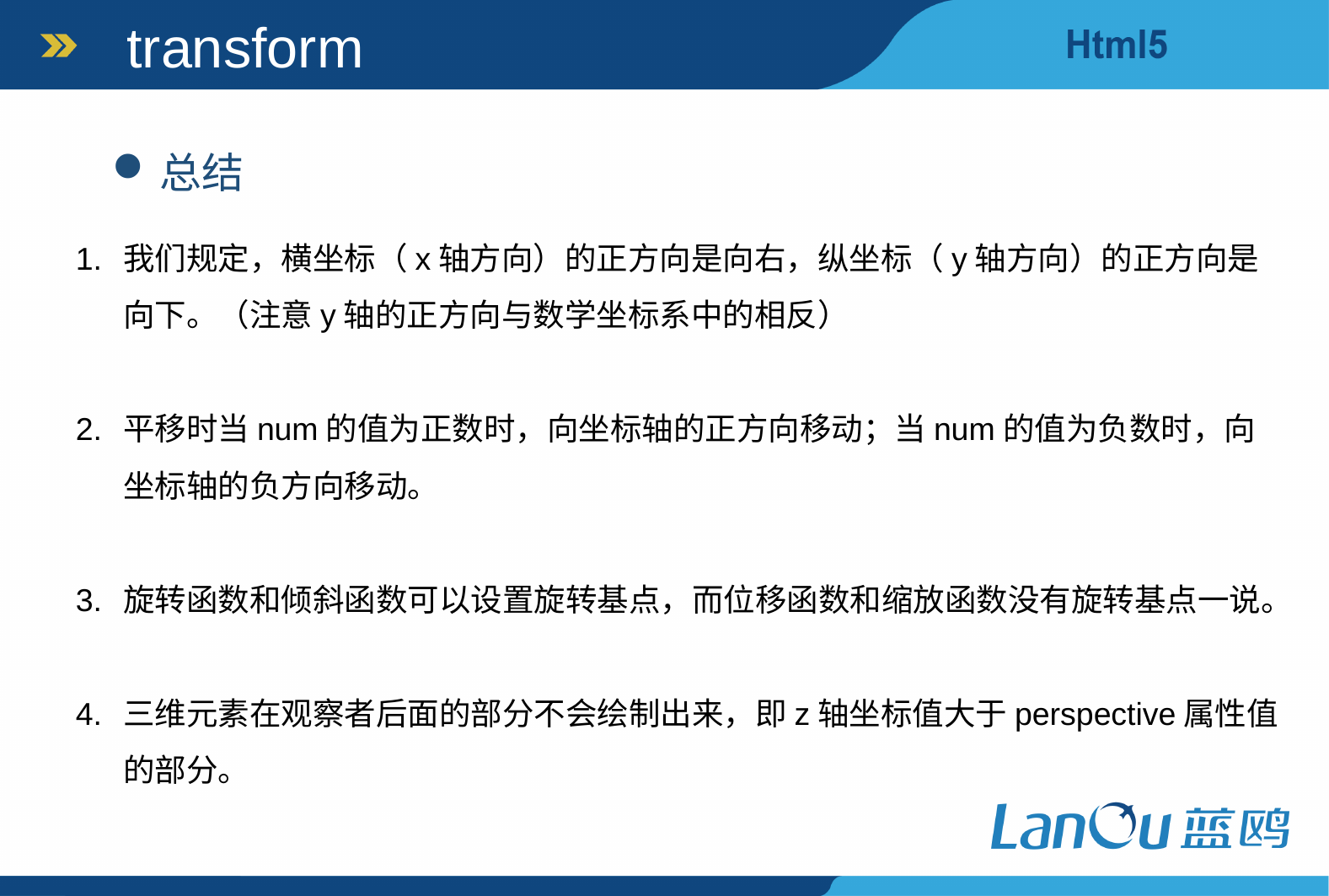

transform
总结

我们规定，横坐标（x轴⽅向）的正⽅向是向右，纵坐标（y轴⽅向）的正⽅向是向下。（注意y轴的正⽅向与数学坐标系中的相反）

平移时当num的值为正数时，向坐标轴的正⽅向移动；当num的值为负数时，向坐标轴的负⽅向移动。

旋转函数和倾斜函数可以设置旋转基点，⽽位移函数和缩放函数没有旋转基点⼀说。

三维元素在观察者后面的部分不会绘制出来，即z轴坐标值大于perspective属性值的部分。